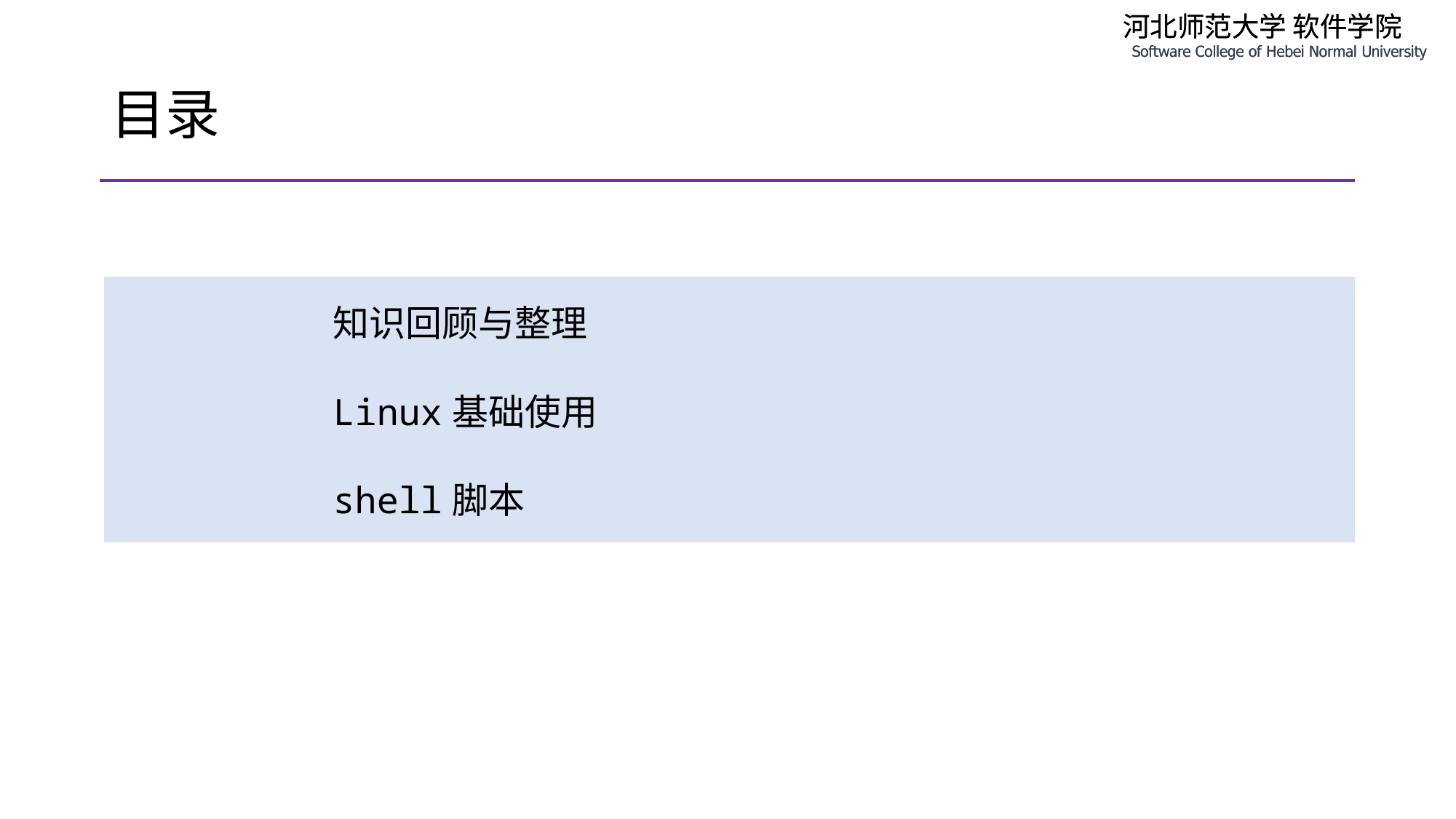

# 目录
| 知识回顾与整理 |
| --- |
| Linux基础使用 |
| shell脚本 |